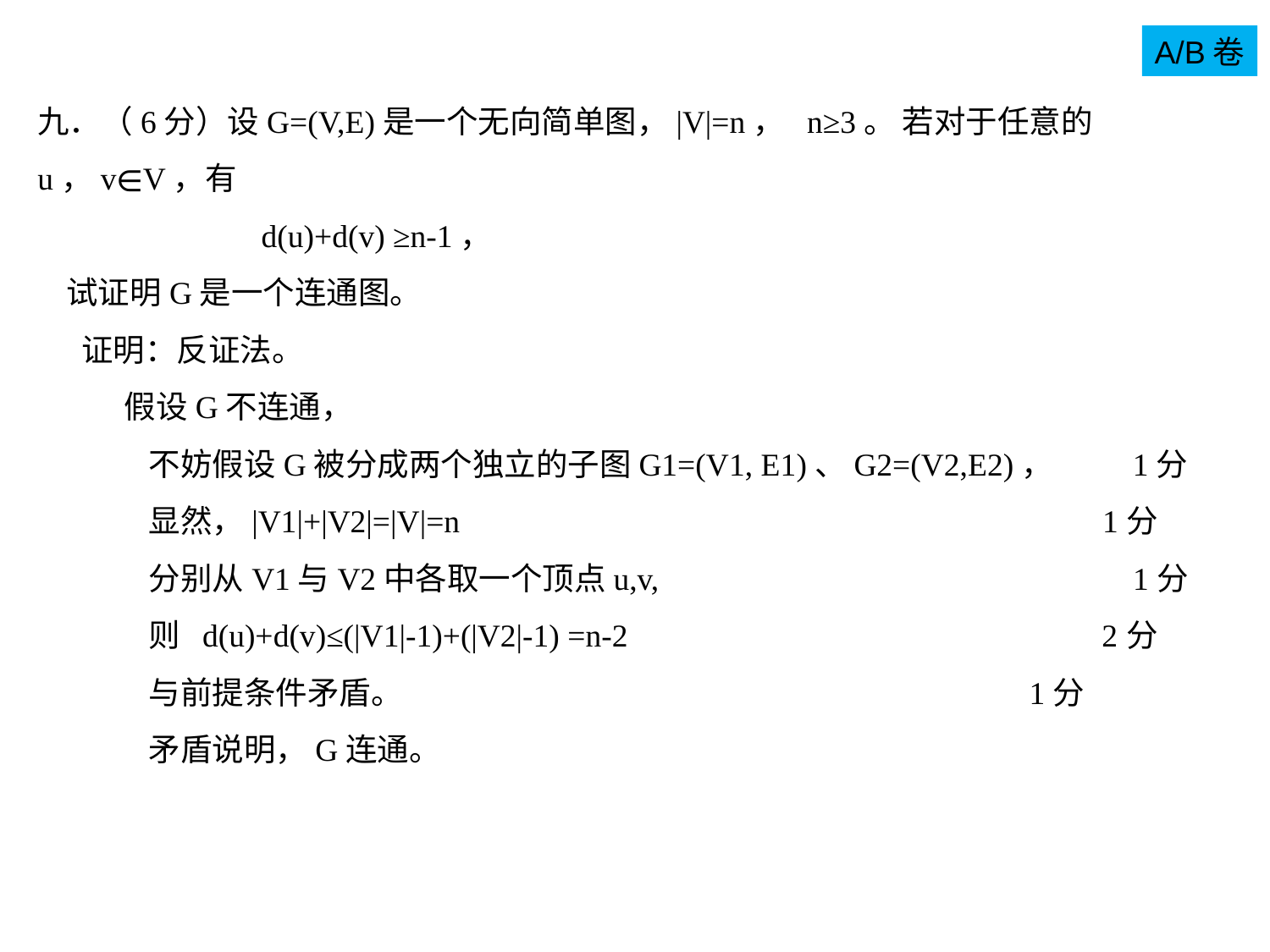

A/B卷
九．（6分）设G=(V,E)是一个无向简单图，|V|=n，  n≥3。 若对于任意的u，v∊V，有
                              d(u)+d(v) ≥n-1，
    试证明G是一个连通图。
     证明：反证法。
           假设G不连通，
不妨假设G被分成两个独立的子图G1=(V1, E1)、G2=(V2,E2)，          1分
显然，|V1|+|V2|=|V|=n                                                                                1分
分别从V1与V2中各取一个顶点u,v,                                                           1分
则  d(u)+d(v)≤(|V1|-1)+(|V2|-1) =n-2                                                           2分
与前提条件矛盾。                                                                                      1分
矛盾说明，G连通。